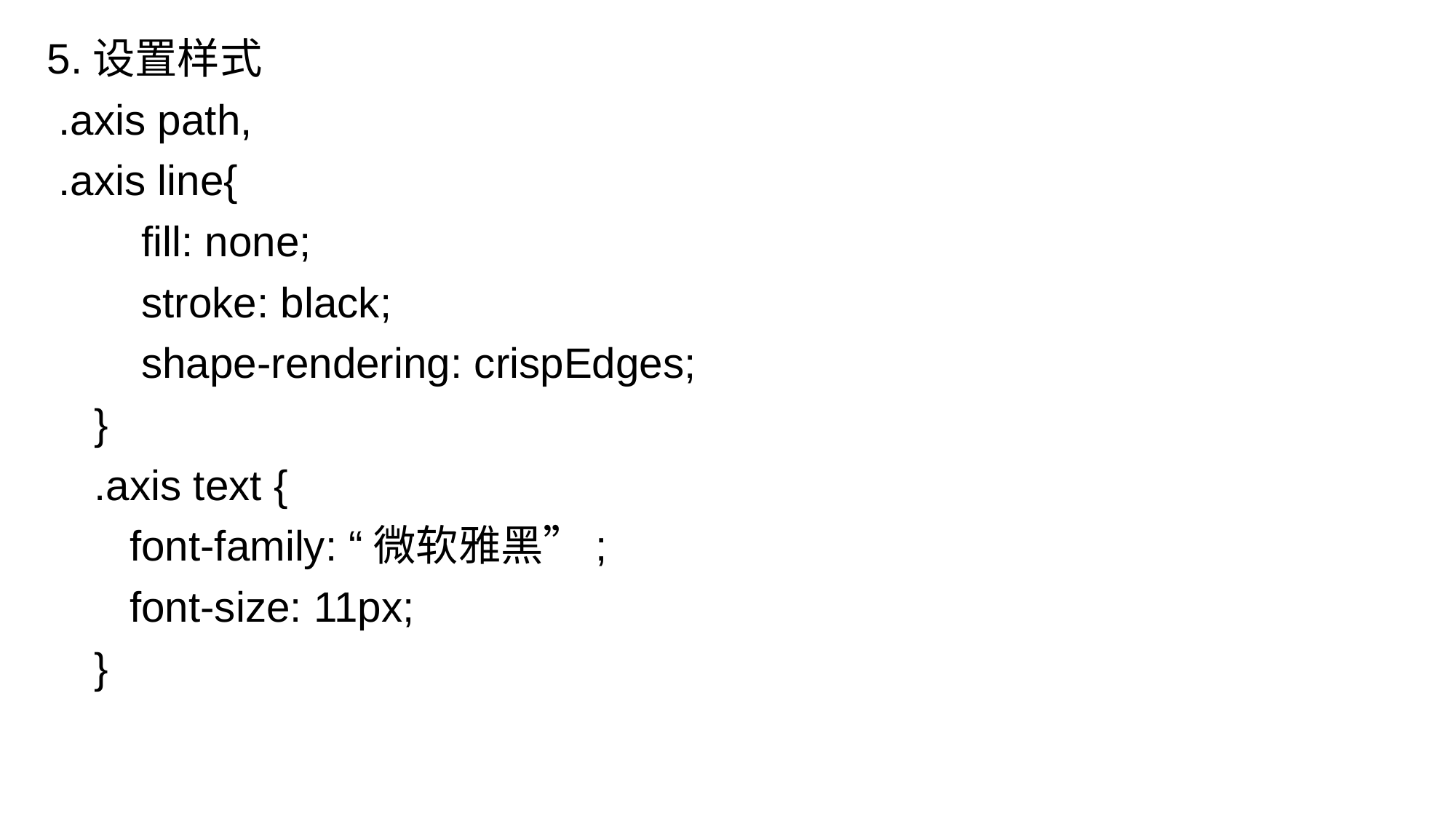

5.设置样式
 .axis path,
 .axis line{
        fill: none;
        stroke: black;
        shape-rendering: crispEdges;
    }
    .axis text {
       font-family: “微软雅黑”;
       font-size: 11px;
    }